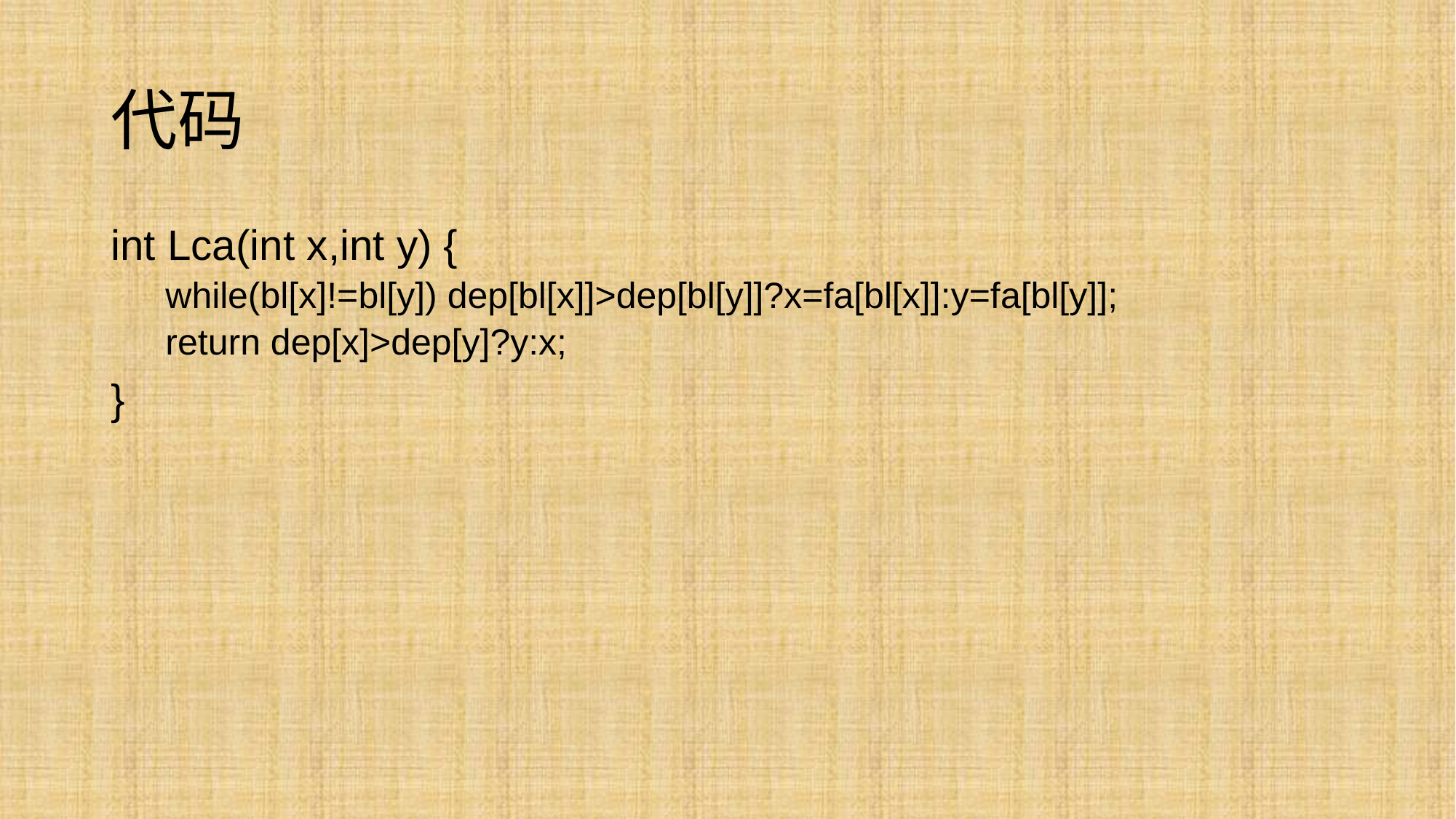

# 代码
int Lca(int x,int y) {
while(bl[x]!=bl[y]) dep[bl[x]]>dep[bl[y]]?x=fa[bl[x]]:y=fa[bl[y]];
return dep[x]>dep[y]?y:x;
}